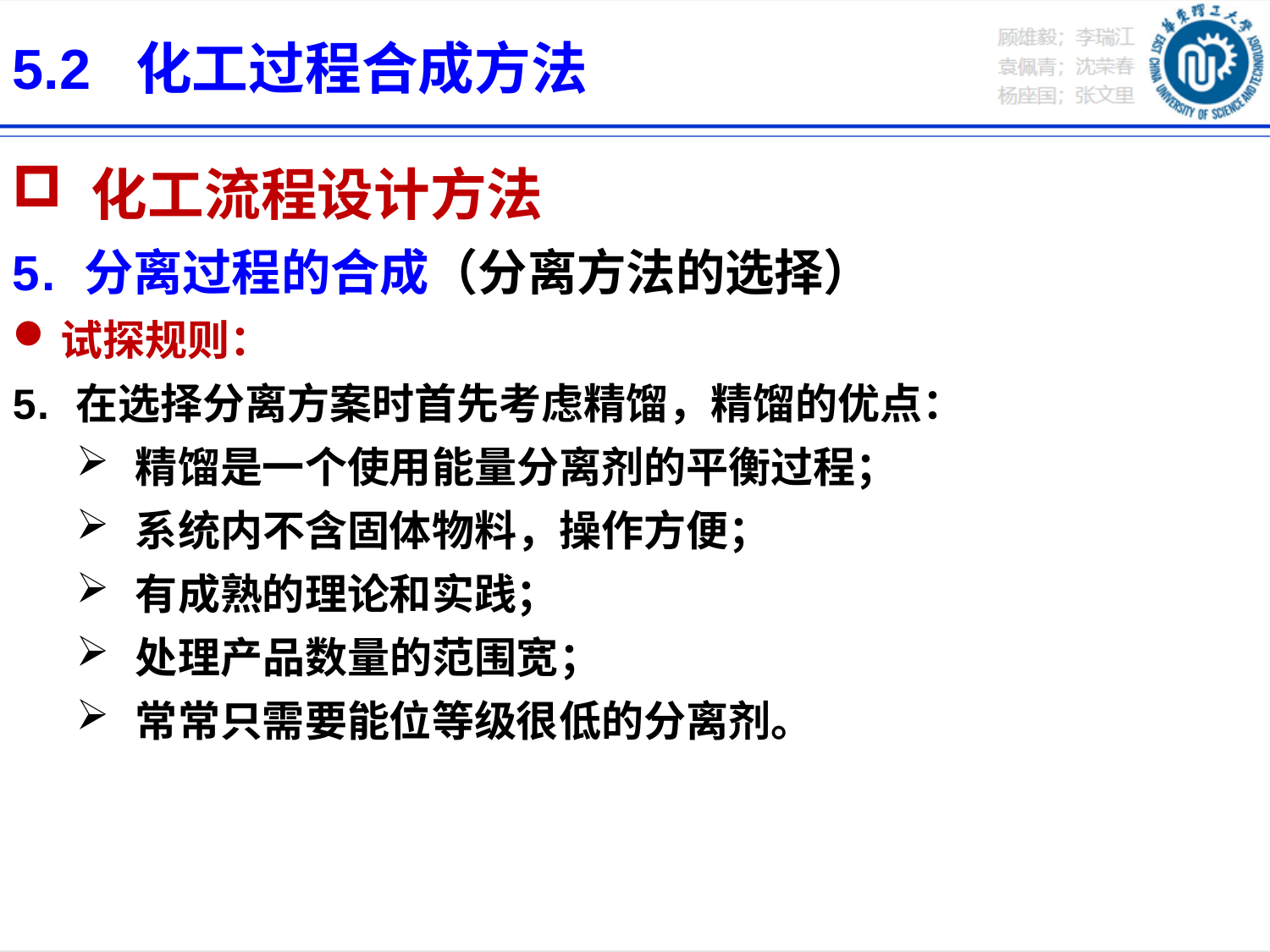

5.2  化工过程合成方法
 化工流程设计方法
分离过程的合成（分离方法的选择）
试探规则：
在选择分离方案时首先考虑精馏，精馏的优点：
 精馏是一个使用能量分离剂的平衡过程；
 系统内不含固体物料，操作方便；
 有成熟的理论和实践；
 处理产品数量的范围宽；
 常常只需要能位等级很低的分离剂。